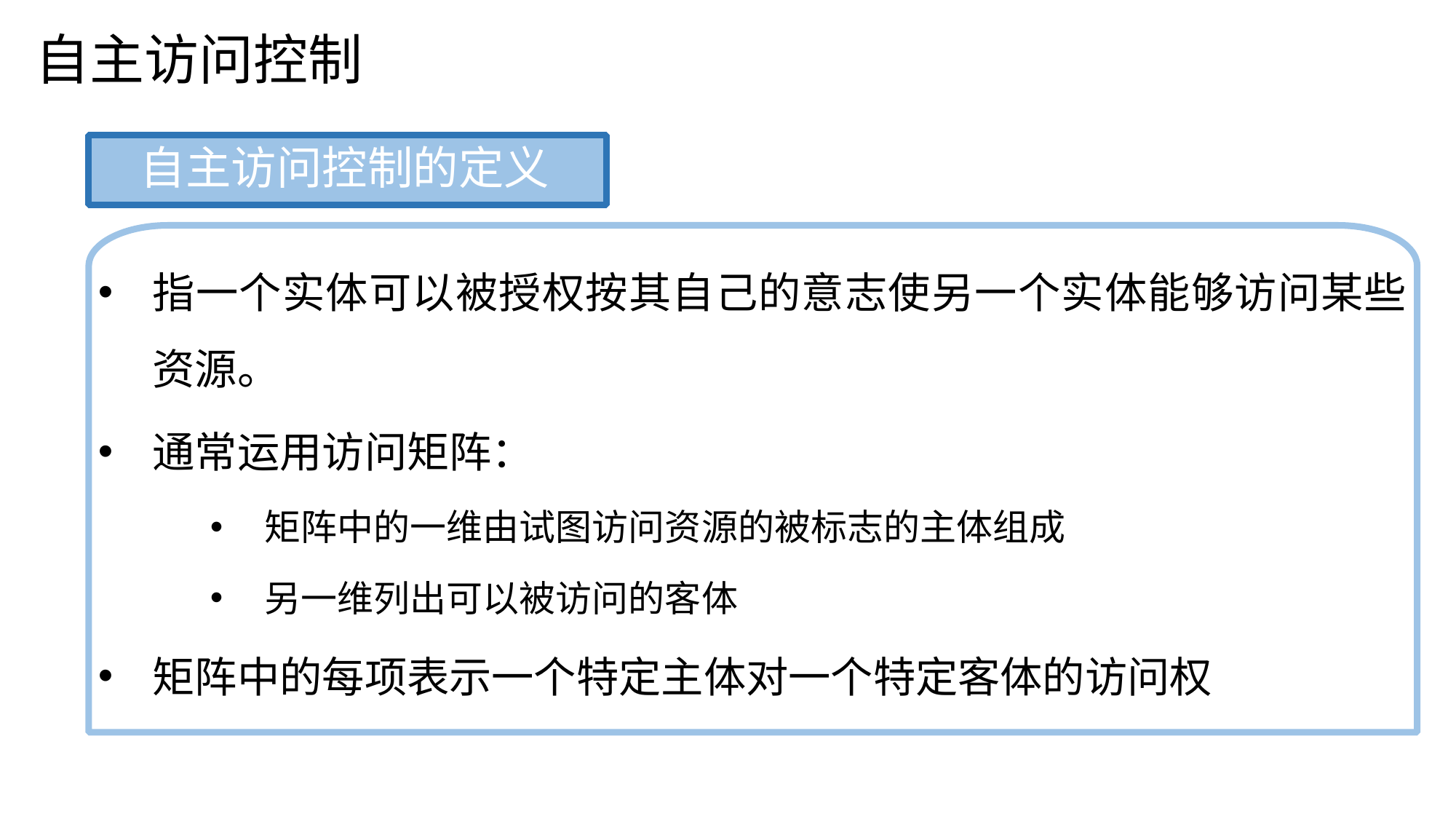

自主访问控制
自主访问控制的定义
指一个实体可以被授权按其自己的意志使另一个实体能够访问某些资源。
通常运用访问矩阵：
矩阵中的一维由试图访问资源的被标志的主体组成
另一维列出可以被访问的客体
矩阵中的每项表示一个特定主体对一个特定客体的访问权